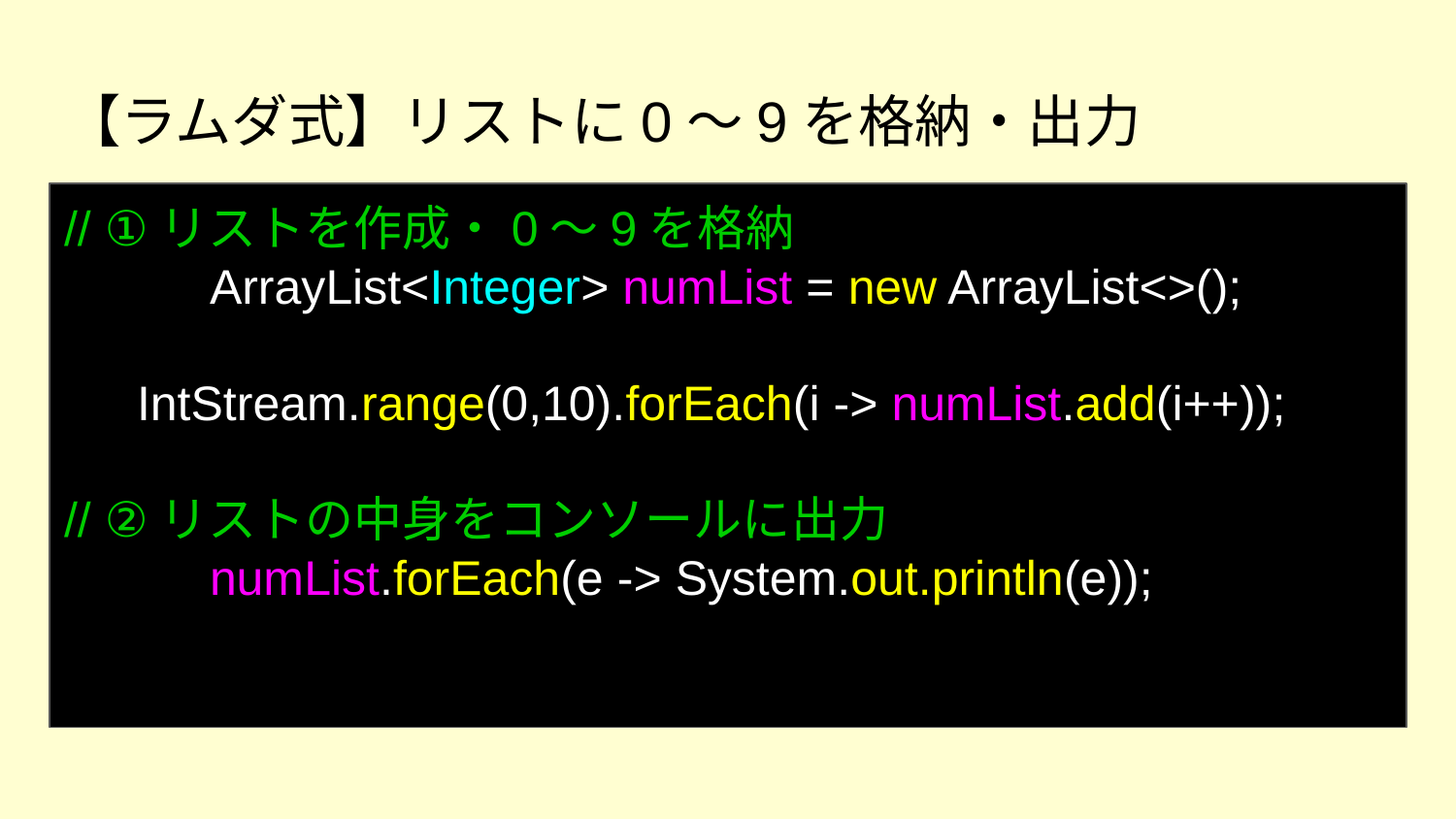

# 【ラムダ式】リストに0～9を格納・出力

// ①リストを作成・0～9を格納
	ArrayList<Integer> numList = new ArrayList<>();

IntStream.range(0,10).forEach(i -> numList.add(i++));

// ②リストの中身をコンソールに出力
	numList.forEach(e -> System.out.println(e));